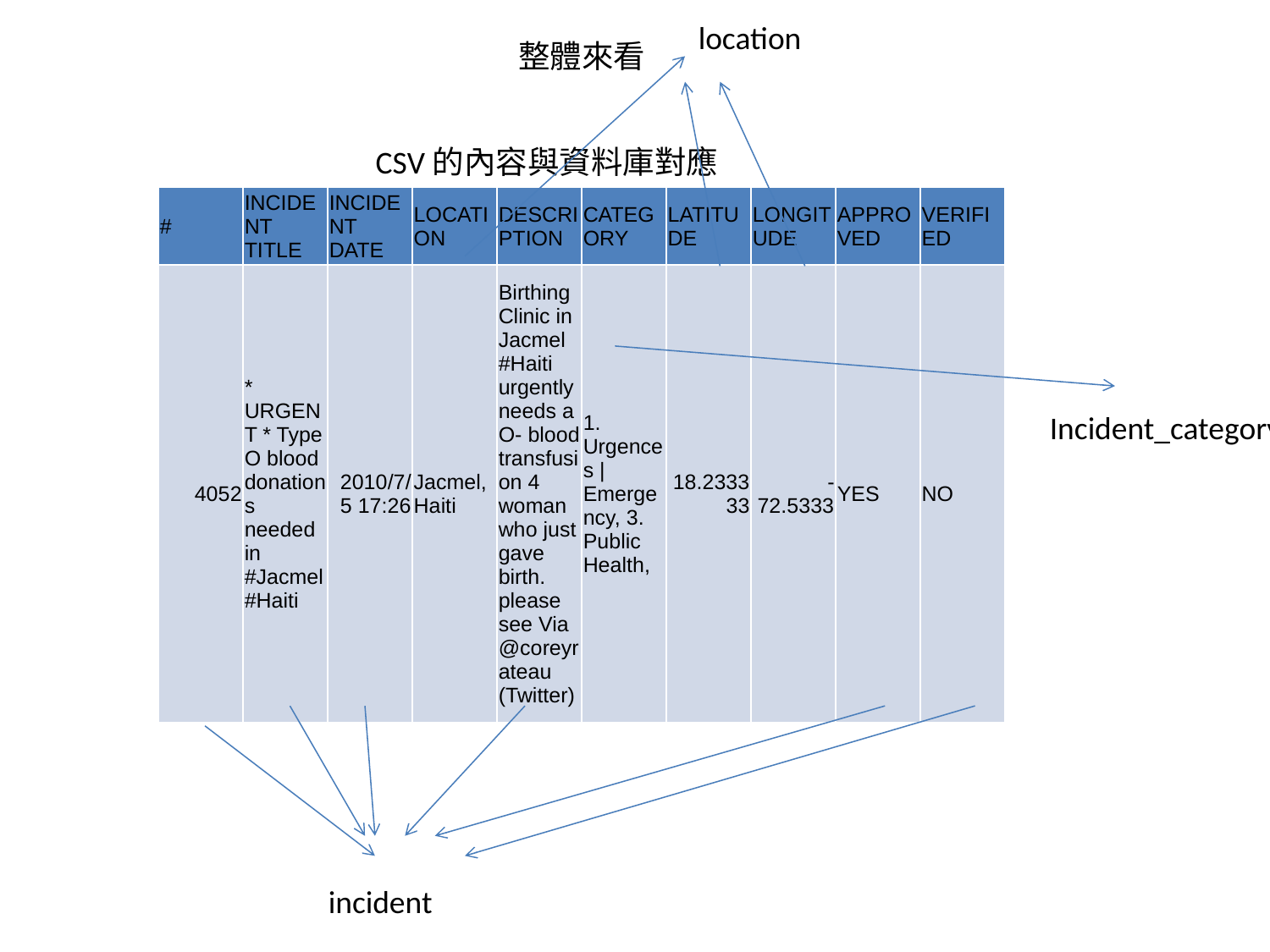

location
整體來看
CSV的內容與資料庫對應
| # | INCIDENT TITLE | INCIDENT DATE | LOCATION | DESCRIPTION | CATEGORY | LATITUDE | LONGITUDE | APPROVED | VERIFIED |
| --- | --- | --- | --- | --- | --- | --- | --- | --- | --- |
| 4052 | \* URGENT \* Type O blood donations needed in #Jacmel #Haiti | 2010/7/5 17:26 | Jacmel, Haiti | Birthing Clinic in Jacmel #Haiti urgently needs a O- blood transfusion 4 woman who just gave birth. please see Via @coreyrateau (Twitter) | 1. Urgences | Emergency, 3. Public Health, | 18.233333 | -72.5333 | YES | NO |
Incident_category & category
incident